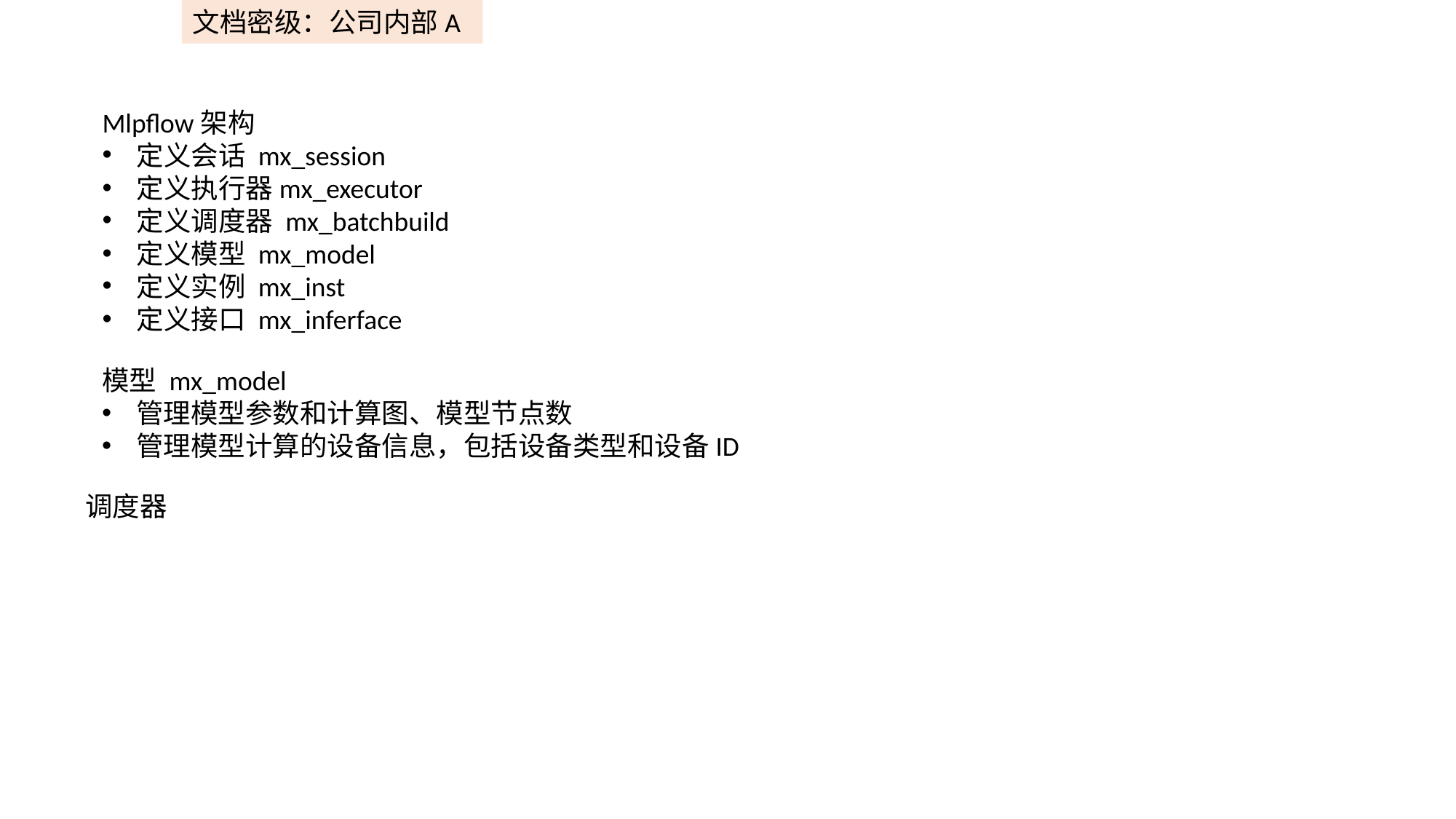

文档密级：公司内部A
Mlpflow架构
定义会话 mx_session
定义执行器mx_executor
定义调度器 mx_batchbuild
定义模型 mx_model
定义实例 mx_inst
定义接口 mx_inferface
模型 mx_model
管理模型参数和计算图、模型节点数
管理模型计算的设备信息，包括设备类型和设备ID
调度器